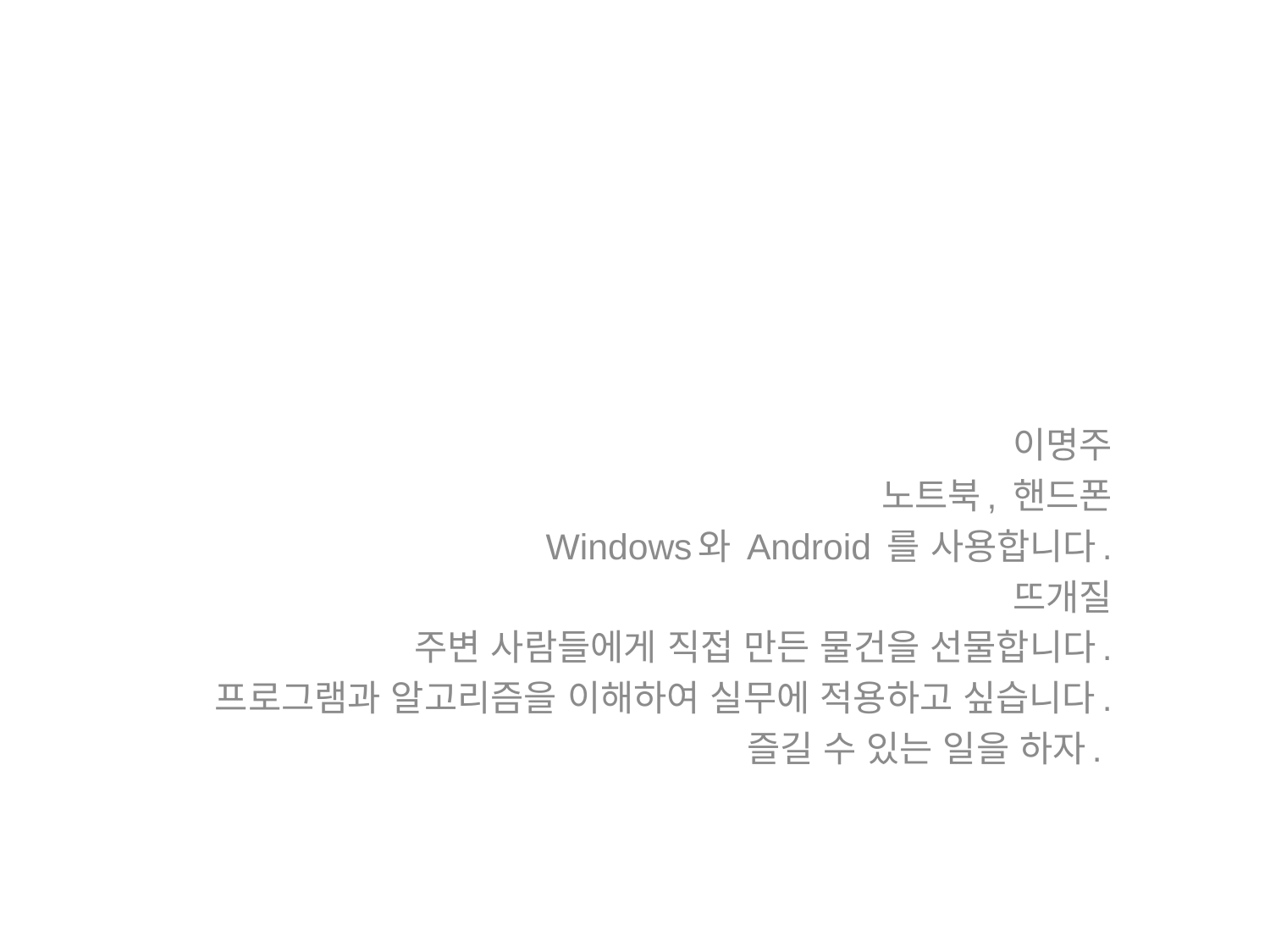

이명주
노트북, 핸드폰
Windows와 Android 를 사용합니다.
뜨개질
주변 사람들에게 직접 만든 물건을 선물합니다.
프로그램과 알고리즘을 이해하여 실무에 적용하고 싶습니다.
즐길 수 있는 일을 하자.